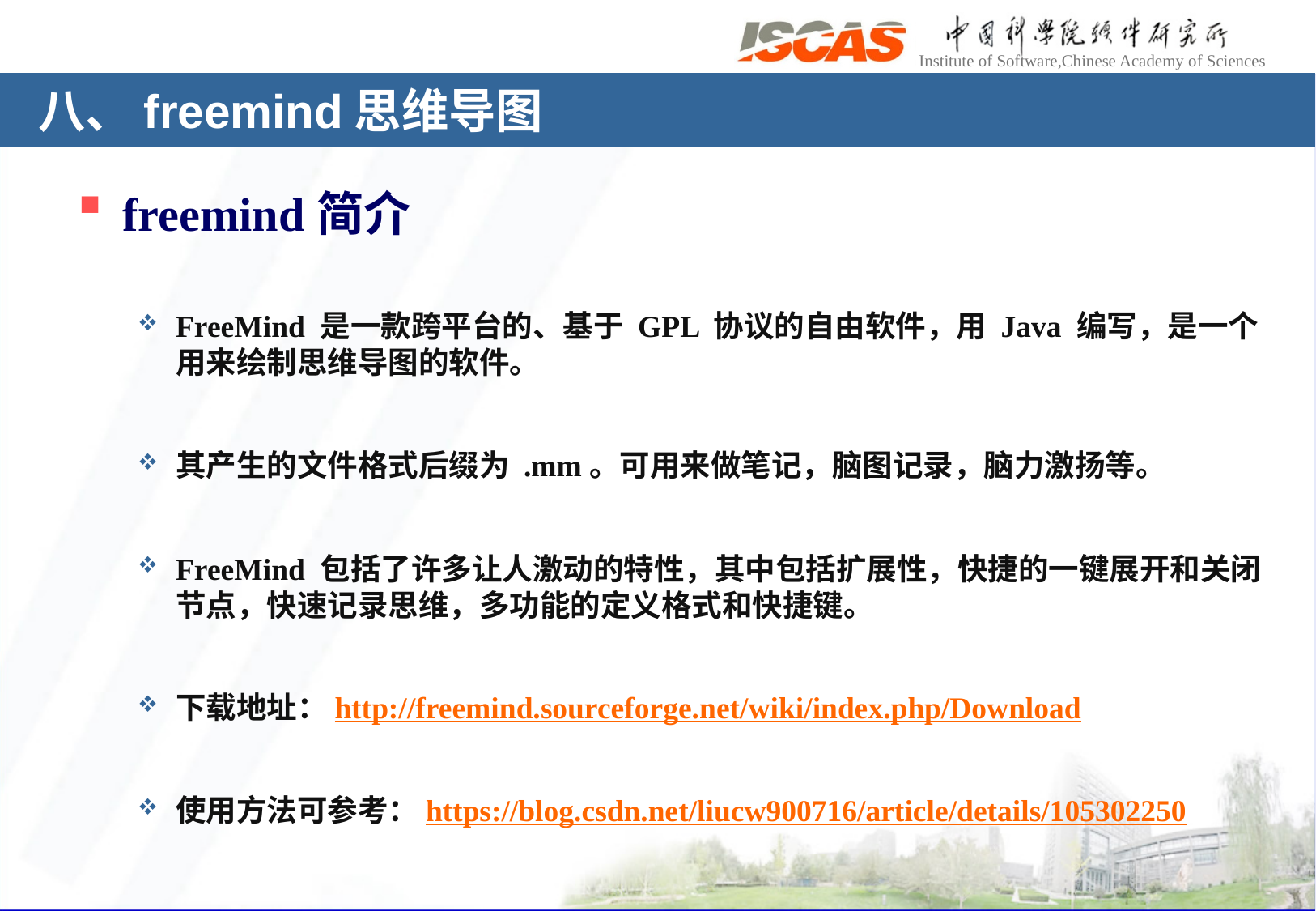

# 八、freemind思维导图
freemind简介

FreeMind 是一款跨平台的、基于 GPL 协议的自由软件，用 Java 编写，是一个用来绘制思维导图的软件。

其产生的文件格式后缀为 .mm。可用来做笔记，脑图记录，脑力激扬等。

FreeMind 包括了许多让人激动的特性，其中包括扩展性，快捷的一键展开和关闭节点，快速记录思维，多功能的定义格式和快捷键。

下载地址：http://freemind.sourceforge.net/wiki/index.php/Download

使用方法可参考：https://blog.csdn.net/liucw900716/article/details/105302250